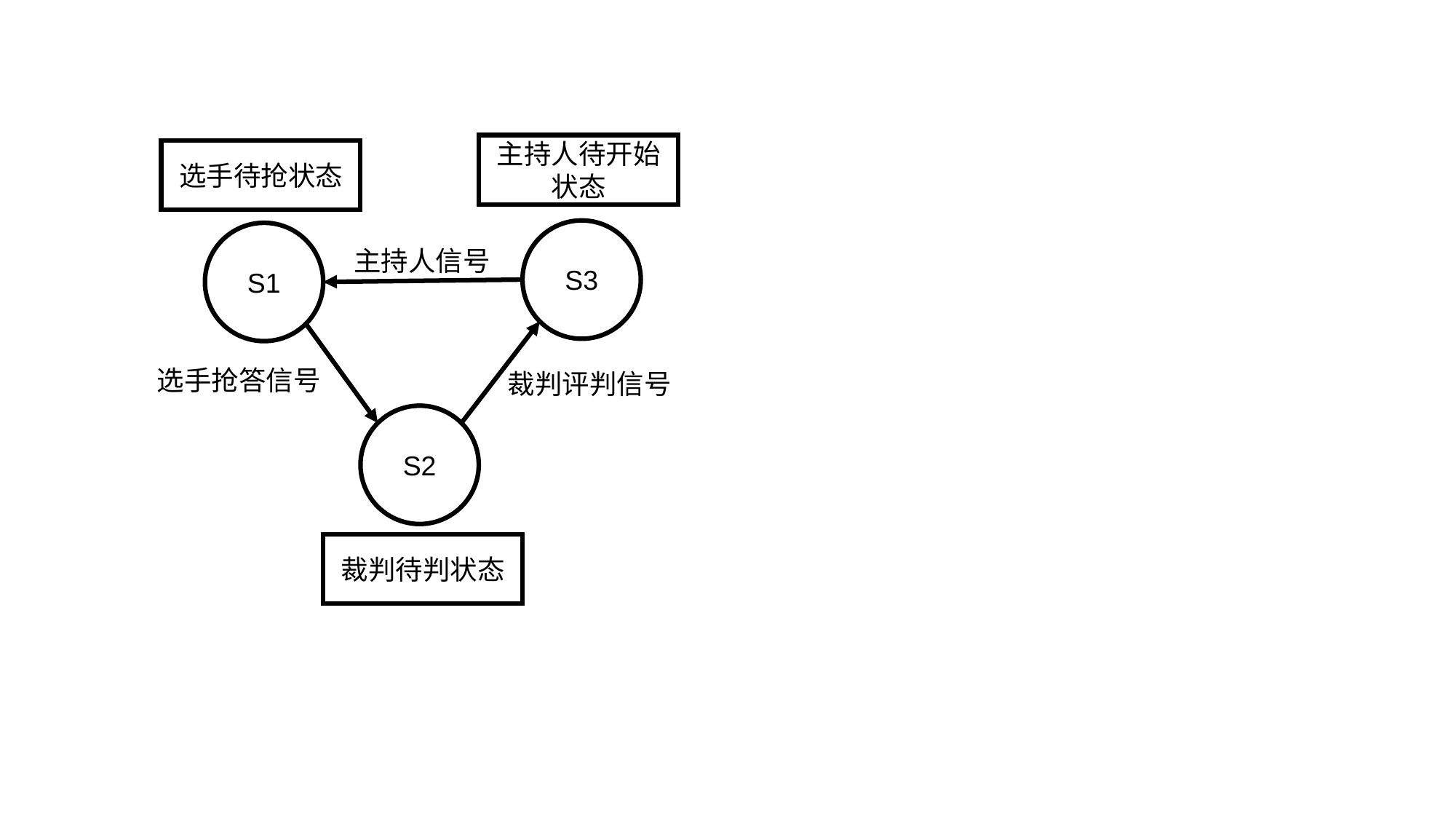

主持人待开始状态
选手待抢状态
S3
S1
主持人信号
选手抢答信号
裁判评判信号
S2
裁判待判状态